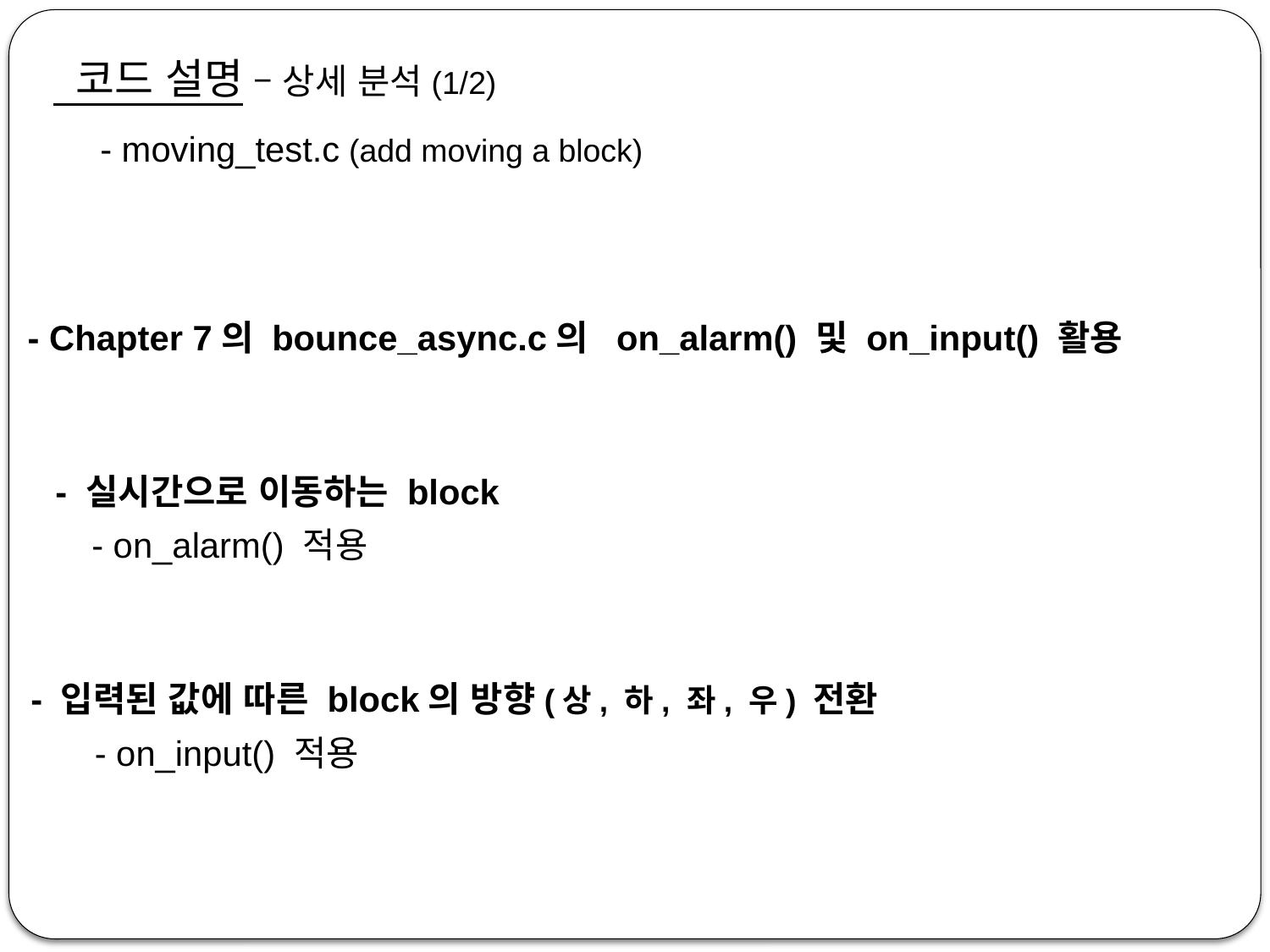

코드 설명 – 상세 분석(1/2)
- moving_test.c (add moving a block)
- Chapter 7의 bounce_async.c의  on_alarm() 및 on_input() 활용
- 실시간으로 이동하는 block
- on_alarm() 적용
- 입력된 값에 따른 block의 방향(상, 하, 좌, 우) 전환
- on_input() 적용
Application frameworks
javax.swing